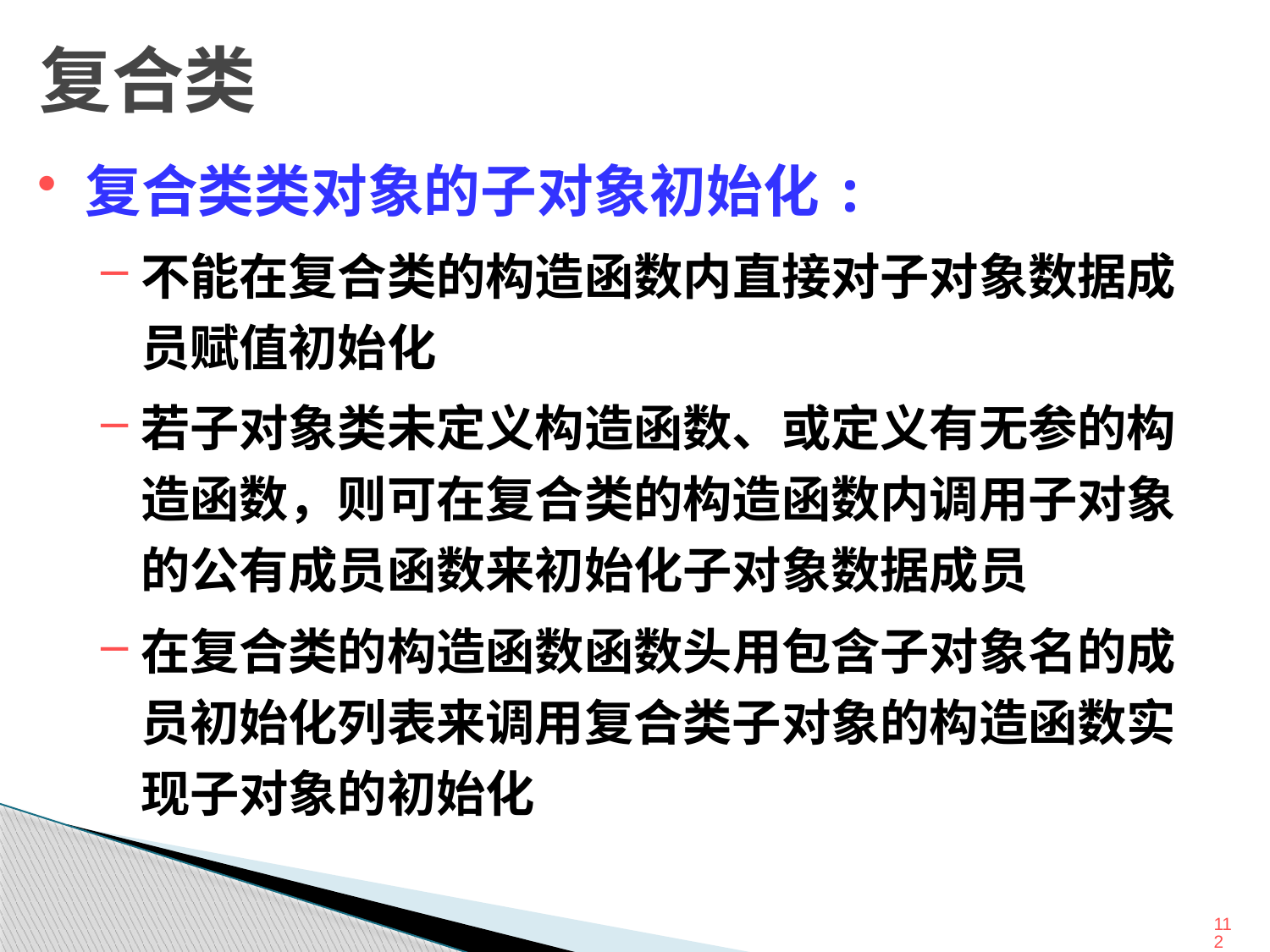

# 复合类
复合类类对象的子对象初始化:
不能在复合类的构造函数内直接对子对象数据成员赋值初始化
若子对象类未定义构造函数、或定义有无参的构造函数，则可在复合类的构造函数内调用子对象的公有成员函数来初始化子对象数据成员
在复合类的构造函数函数头用包含子对象名的成员初始化列表来调用复合类子对象的构造函数实现子对象的初始化
112